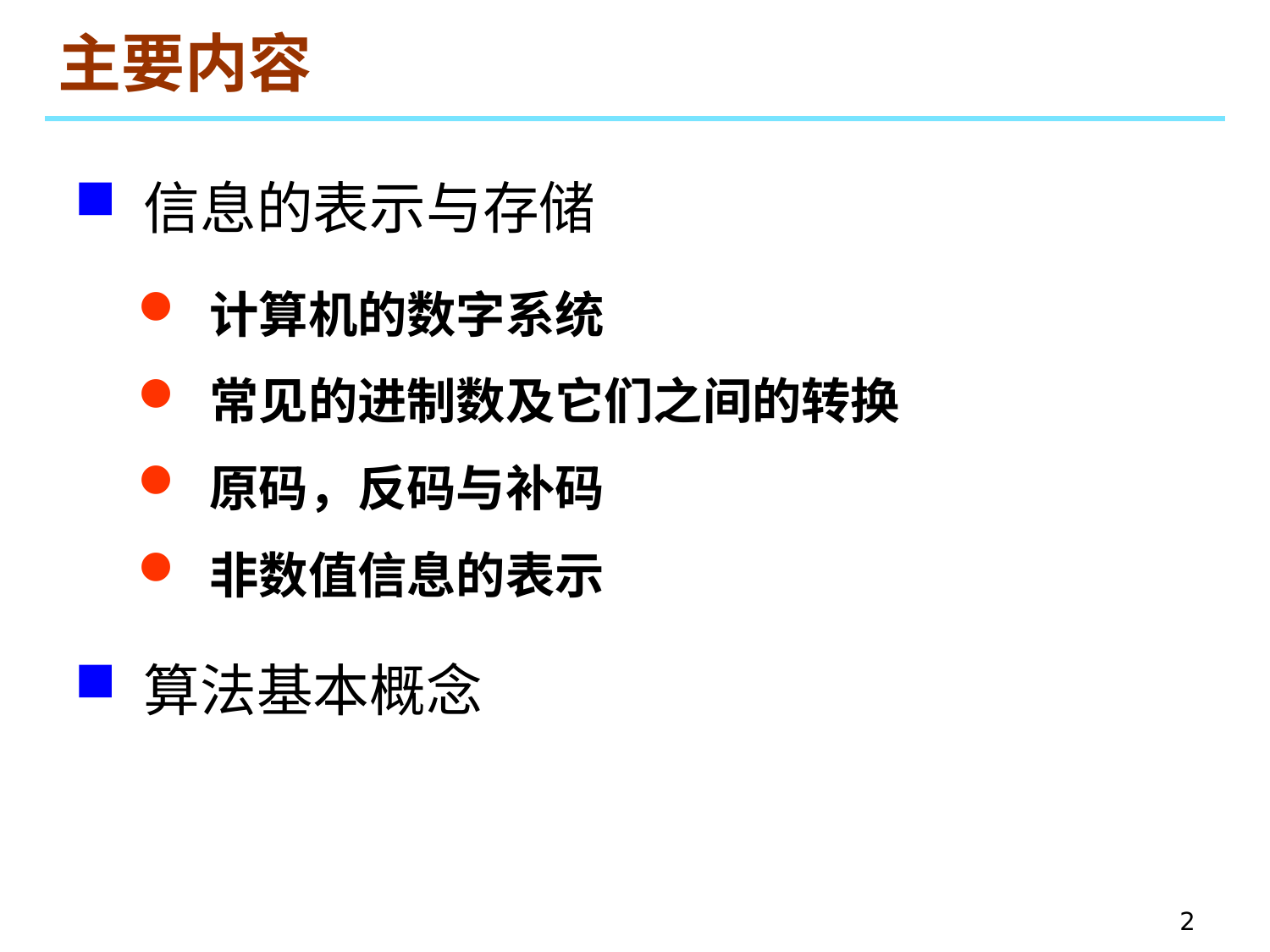

# 主要内容
 信息的表示与存储

 算法基本概念
 计算机的数字系统
 常见的进制数及它们之间的转换
 原码，反码与补码
 非数值信息的表示
2